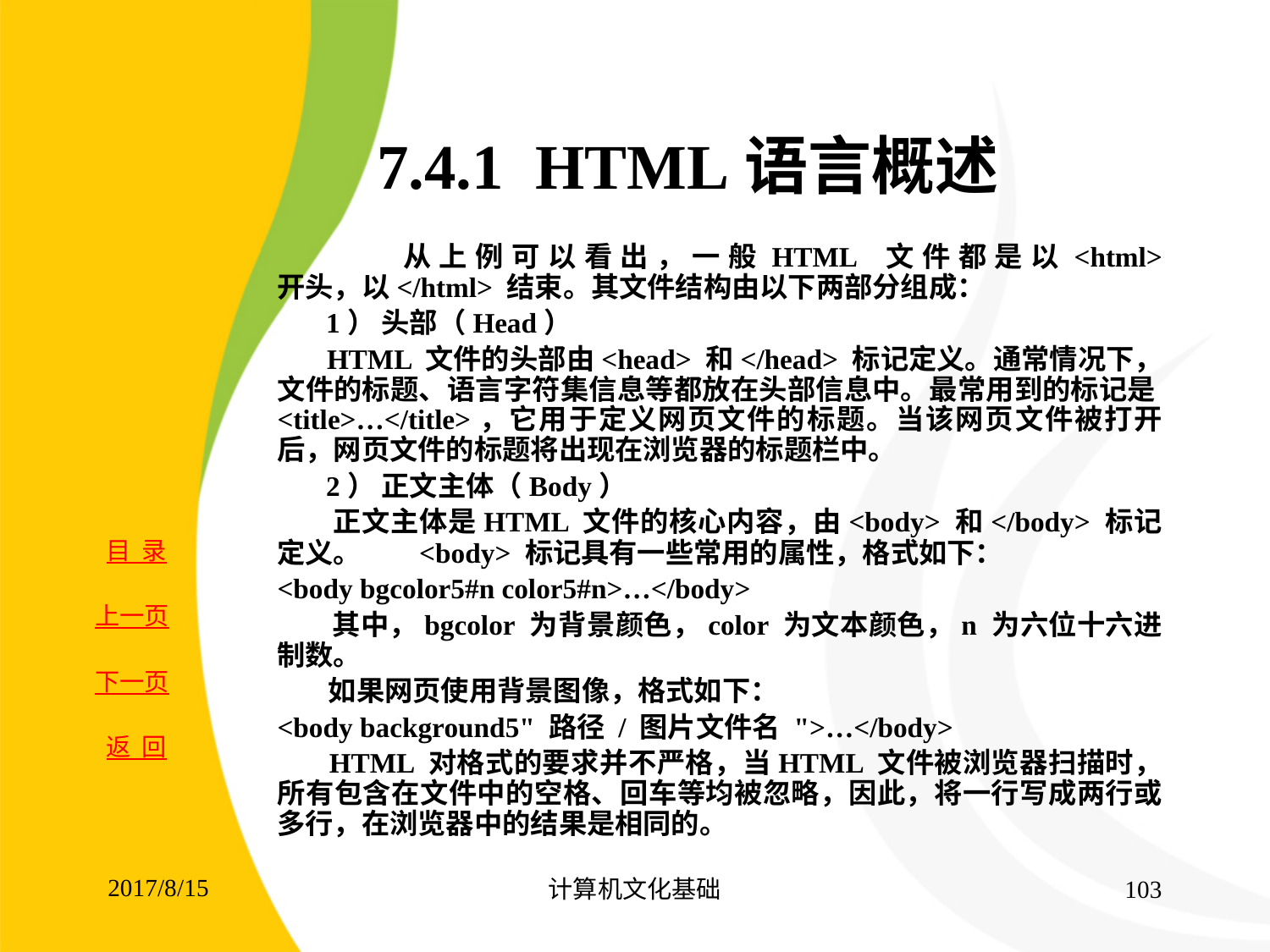

# 7.4.1  HTML语言概述
        从上例可以看出，一般HTML 文件都是以<html> 开头，以</html> 结束。其文件结构由以下两部分组成：
       1） 头部（Head）
       HTML 文件的头部由<head> 和</head> 标记定义。通常情况下，文件的标题、语言字符集信息等都放在头部信息中。最常用到的标记是<title>…</title>，它用于定义网页文件的标题。当该网页文件被打开后，网页文件的标题将出现在浏览器的标题栏中。
       2） 正文主体（Body）
       正文主体是HTML 文件的核心内容，由<body> 和</body> 标记定义。        <body> 标记具有一些常用的属性，格式如下：
<body bgcolor5#n color5#n>…</body>
       其中，bgcolor 为背景颜色，color 为文本颜色，n 为六位十六进制数。
       如果网页使用背景图像，格式如下：
<body background5" 路径 / 图片文件名 ">…</body>
       HTML 对格式的要求并不严格，当HTML 文件被浏览器扫描时，所有包含在文件中的空格、回车等均被忽略，因此，将一行写成两行或多行，在浏览器中的结果是相同的。
2017/8/15
计算机文化基础
103